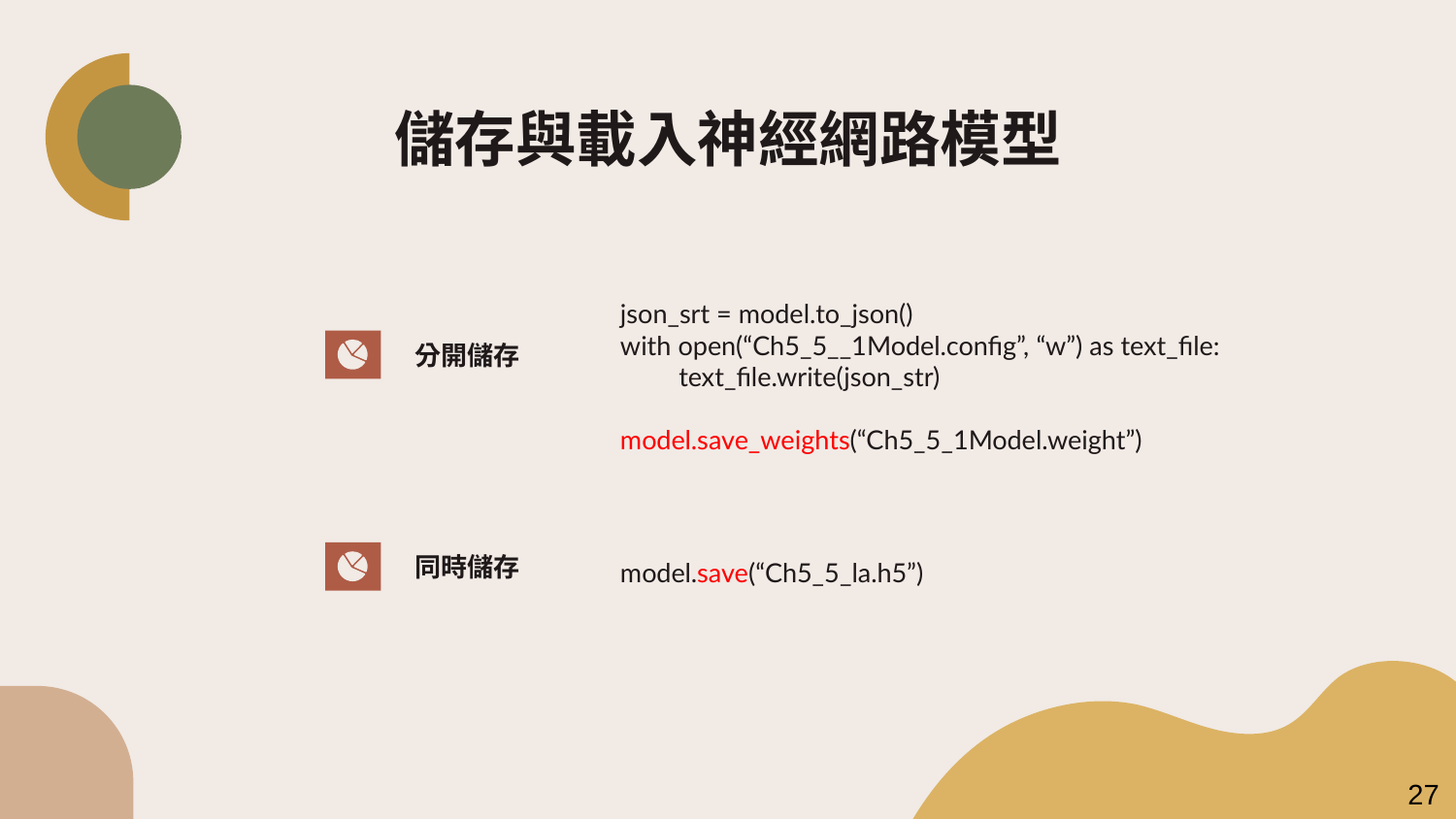

# 儲存與載入神經網路模型
json_srt = model.to_json()
with open(“Ch5_5__1Model.config”, “w”) as text_file:
　　text_file.write(json_str)

model.save_weights(“Ch5_5_1Model.weight”)

分開儲存

同時儲存
model.save(“Ch5_5_la.h5”)
27